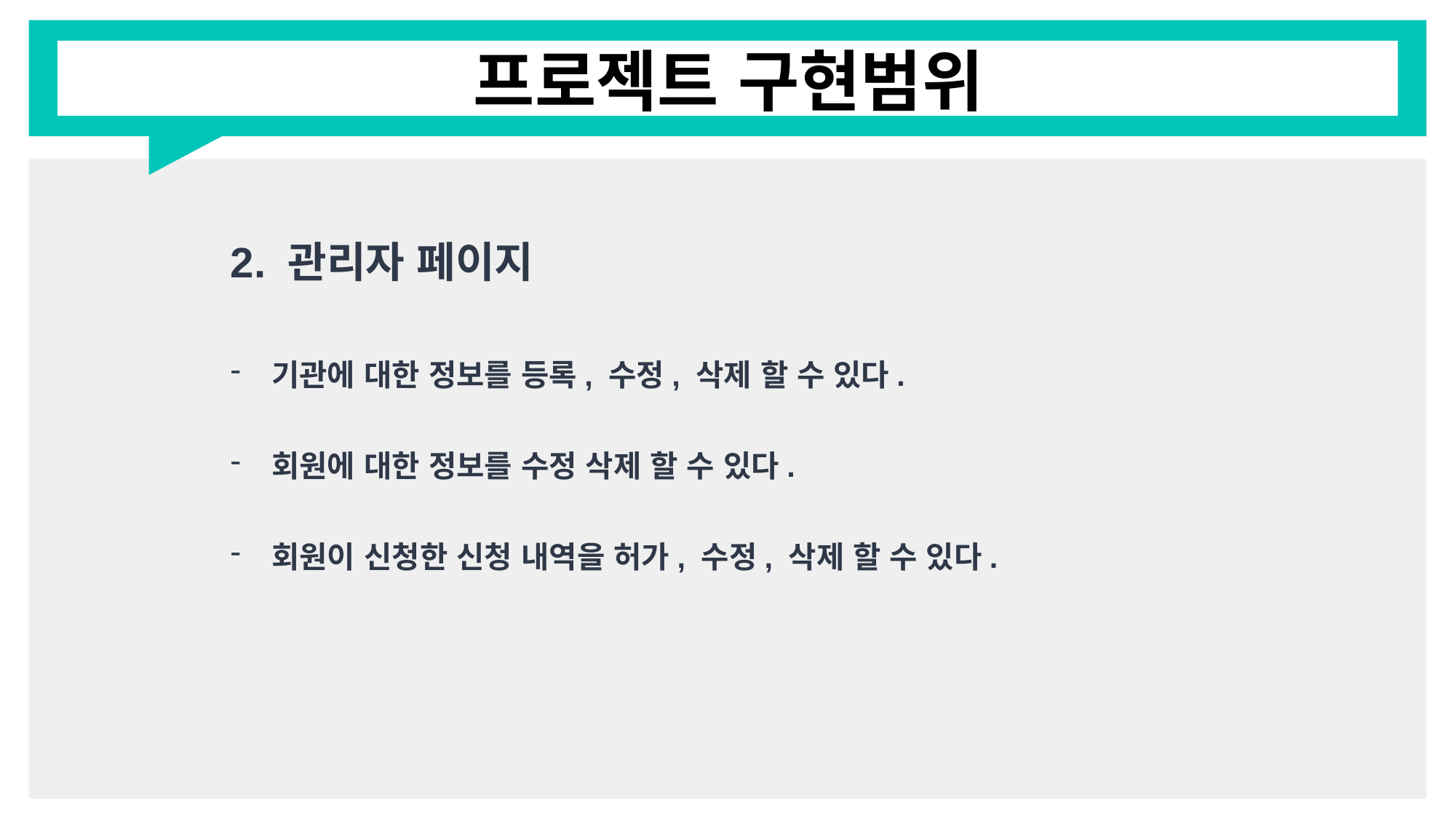

# 프로젝트 구현범위
2. 관리자 페이지

기관에 대한 정보를 등록, 수정, 삭제 할 수 있다.

회원에 대한 정보를 수정 삭제 할 수 있다.

회원이 신청한 신청 내역을 허가, 수정, 삭제 할 수 있다.